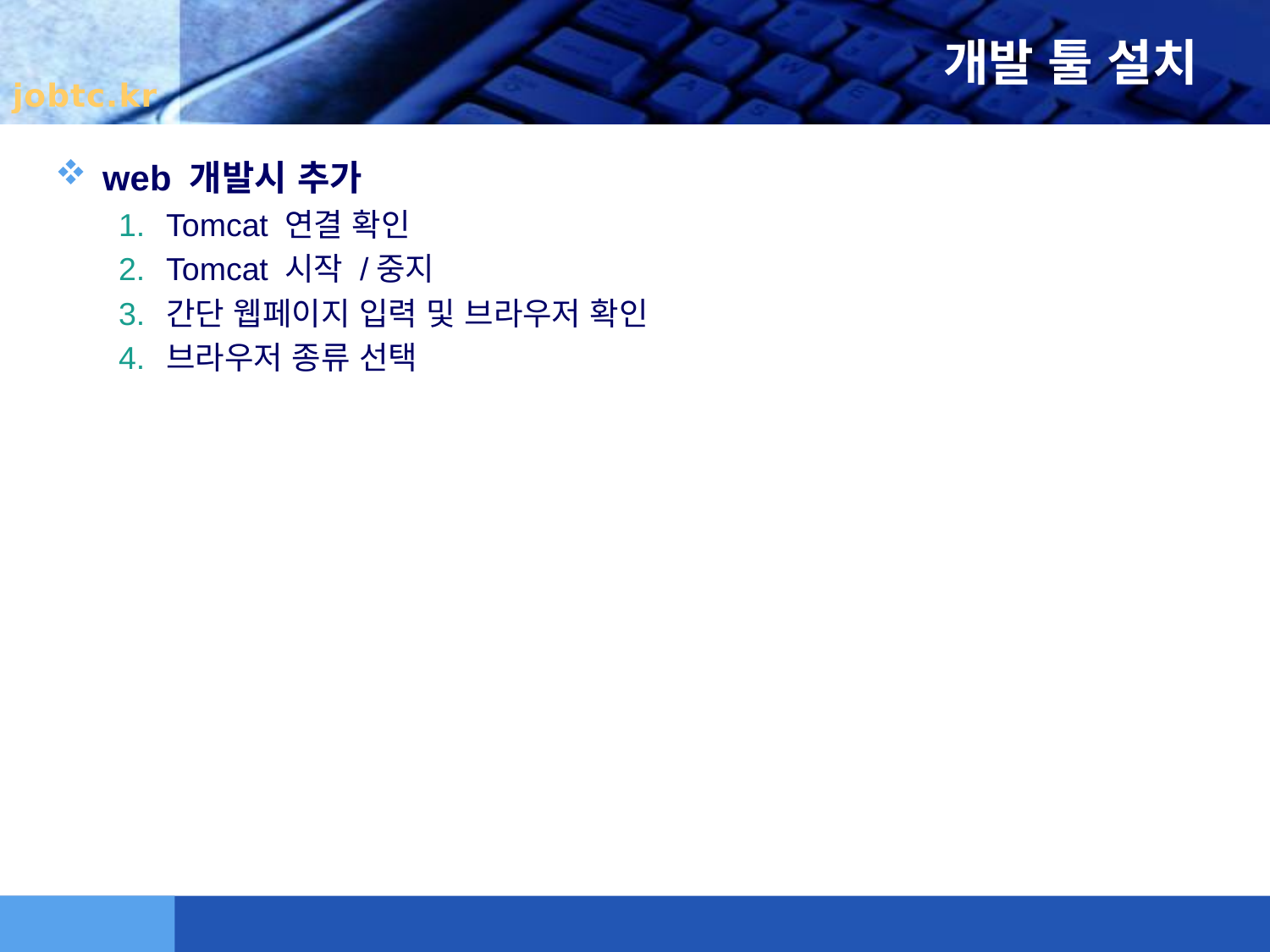

# 개발 툴 설치
web 개발시 추가
Tomcat 연결 확인
Tomcat 시작 /중지
간단 웹페이지 입력 및 브라우저 확인
브라우저 종류 선택